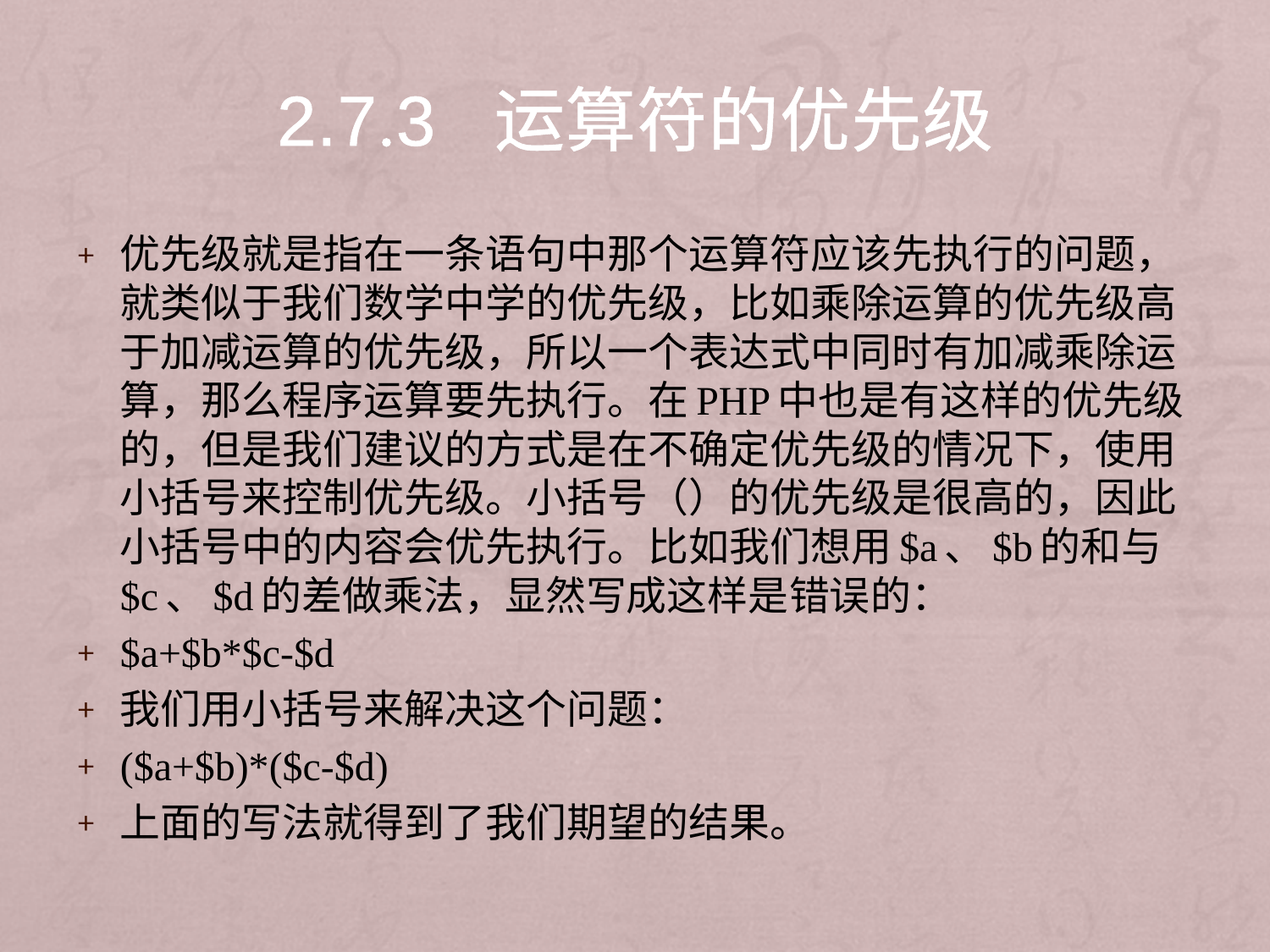

# 2.7.3  运算符的优先级
优先级就是指在一条语句中那个运算符应该先执行的问题，就类似于我们数学中学的优先级，比如乘除运算的优先级高于加减运算的优先级，所以一个表达式中同时有加减乘除运算，那么程序运算要先执行。在PHP中也是有这样的优先级的，但是我们建议的方式是在不确定优先级的情况下，使用小括号来控制优先级。小括号（）的优先级是很高的，因此小括号中的内容会优先执行。比如我们想用$a、$b的和与$c、$d的差做乘法，显然写成这样是错误的：
$a+$b*$c-$d
我们用小括号来解决这个问题：
($a+$b)*($c-$d)
上面的写法就得到了我们期望的结果。